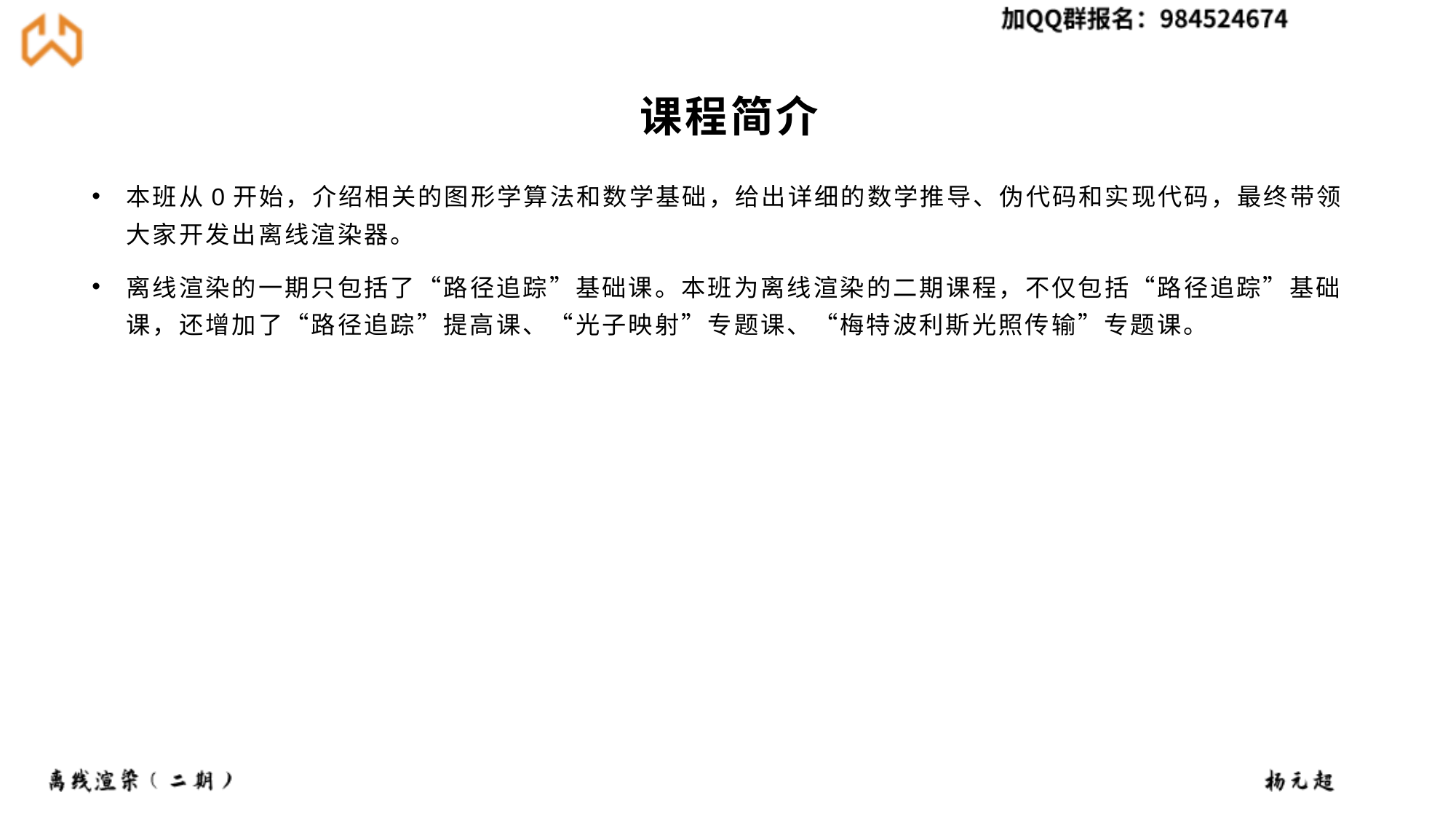

# 课程简介
本班从0开始，介绍相关的图形学算法和数学基础，给出详细的数学推导、伪代码和实现代码，最终带领大家开发出离线渲染器。
离线渲染的一期只包括了“路径追踪”基础课。本班为离线渲染的二期课程，不仅包括“路径追踪”基础课，还增加了“路径追踪”提高课、“光子映射”专题课、“梅特波利斯光照传输”专题课。